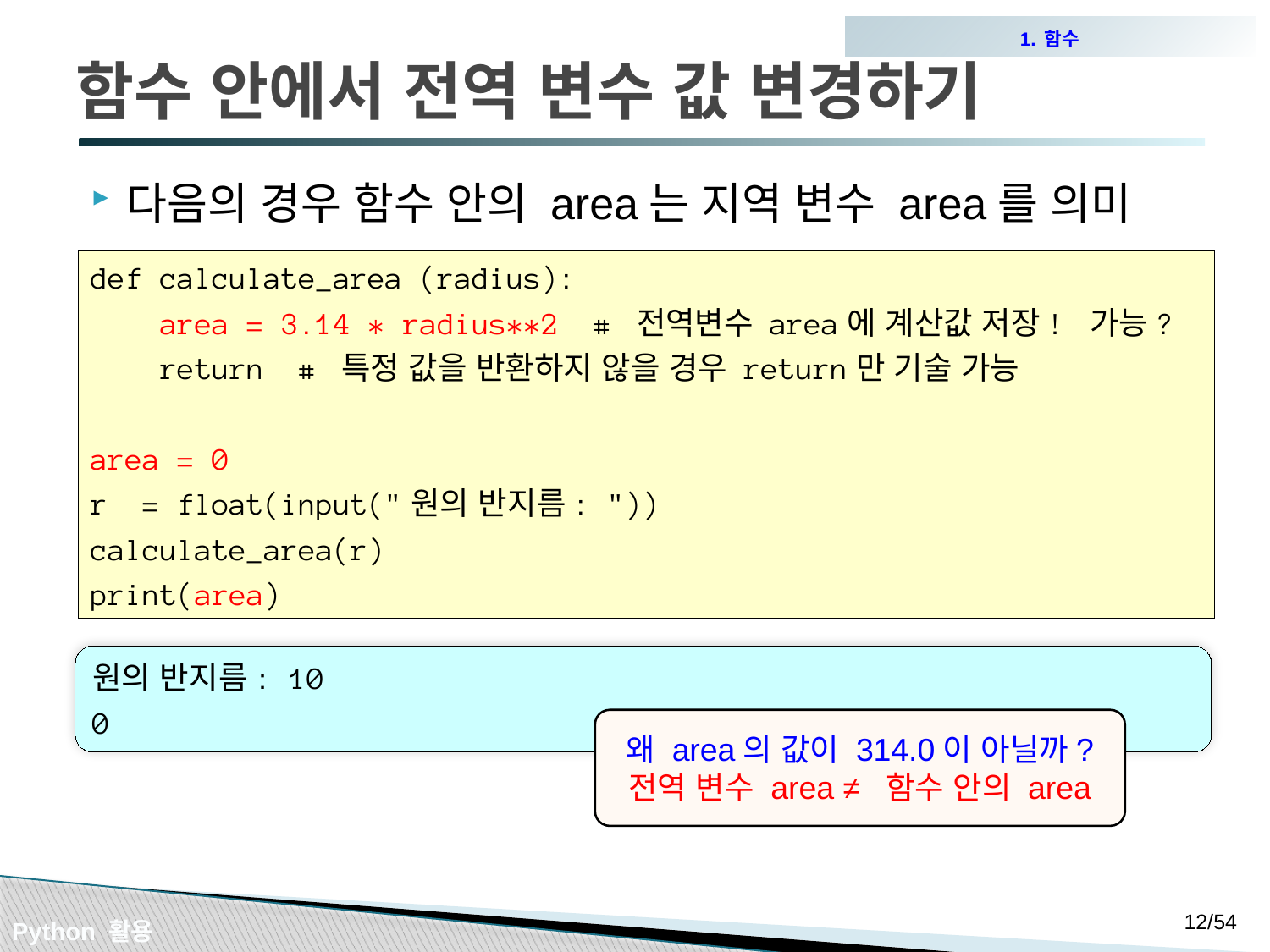

1. 함수
# 함수 안에서 전역 변수 값 변경하기
다음의 경우 함수 안의 area는 지역 변수 area를 의미
def calculate_area (radius):
    area = 3.14 * radius**2  # 전역변수 area에 계산값 저장! 가능?
    return  # 특정 값을 반환하지 않을 경우 return만 기술 가능

area = 0
r  = float(input("원의 반지름: "))
calculate_area(r)
print(area)
원의 반지름: 10
0
왜 area의 값이 314.0이 아닐까?
전역 변수 area ≠  함수 안의 area
12